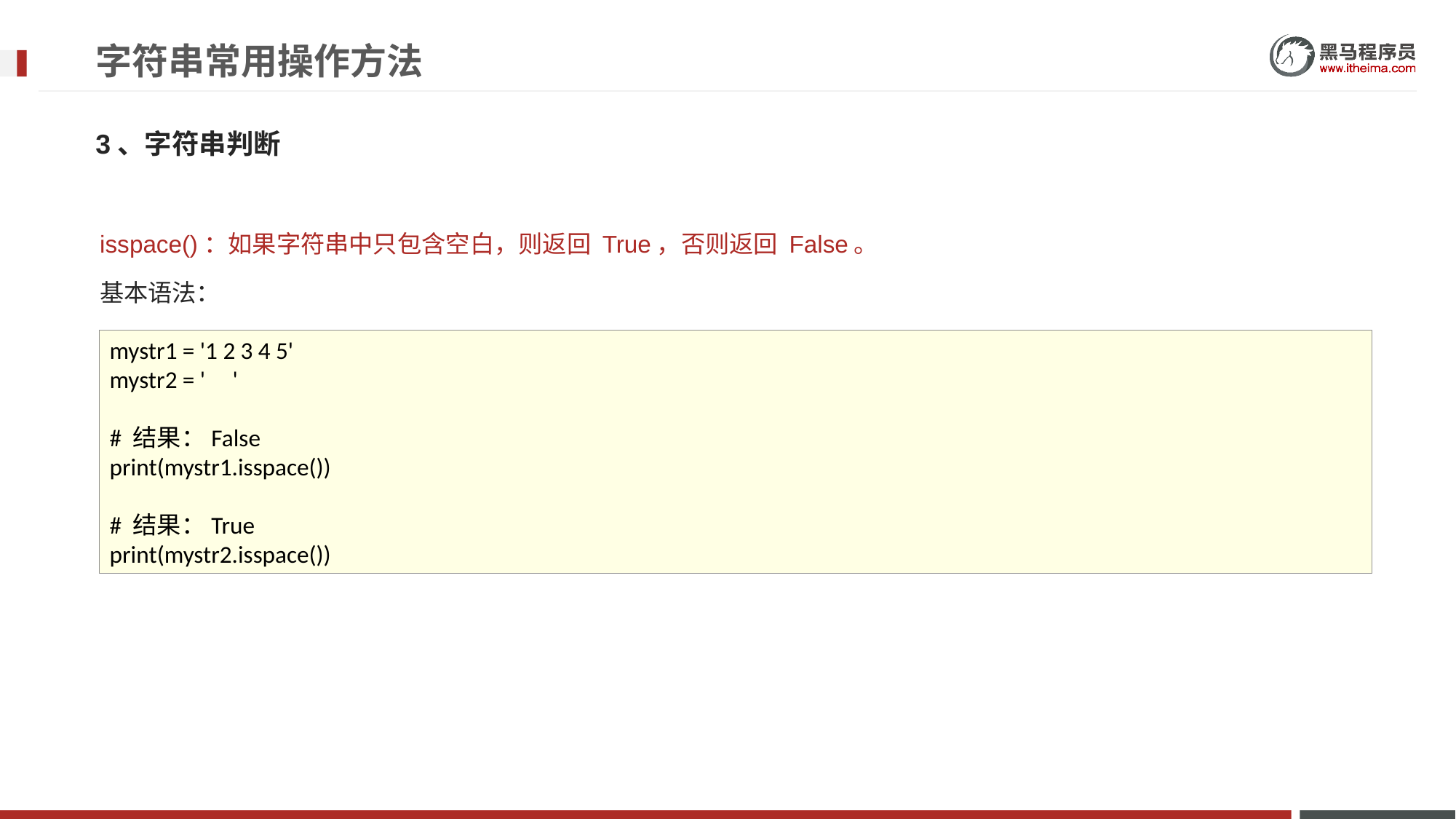

# 字符串常用操作方法
3、字符串判断
isspace()：如果字符串中只包含空白，则返回 True，否则返回 False。
基本语法：
mystr1 = '1 2 3 4 5'
mystr2 = '     '

# 结果：False
print(mystr1.isspace())

# 结果：True
print(mystr2.isspace())